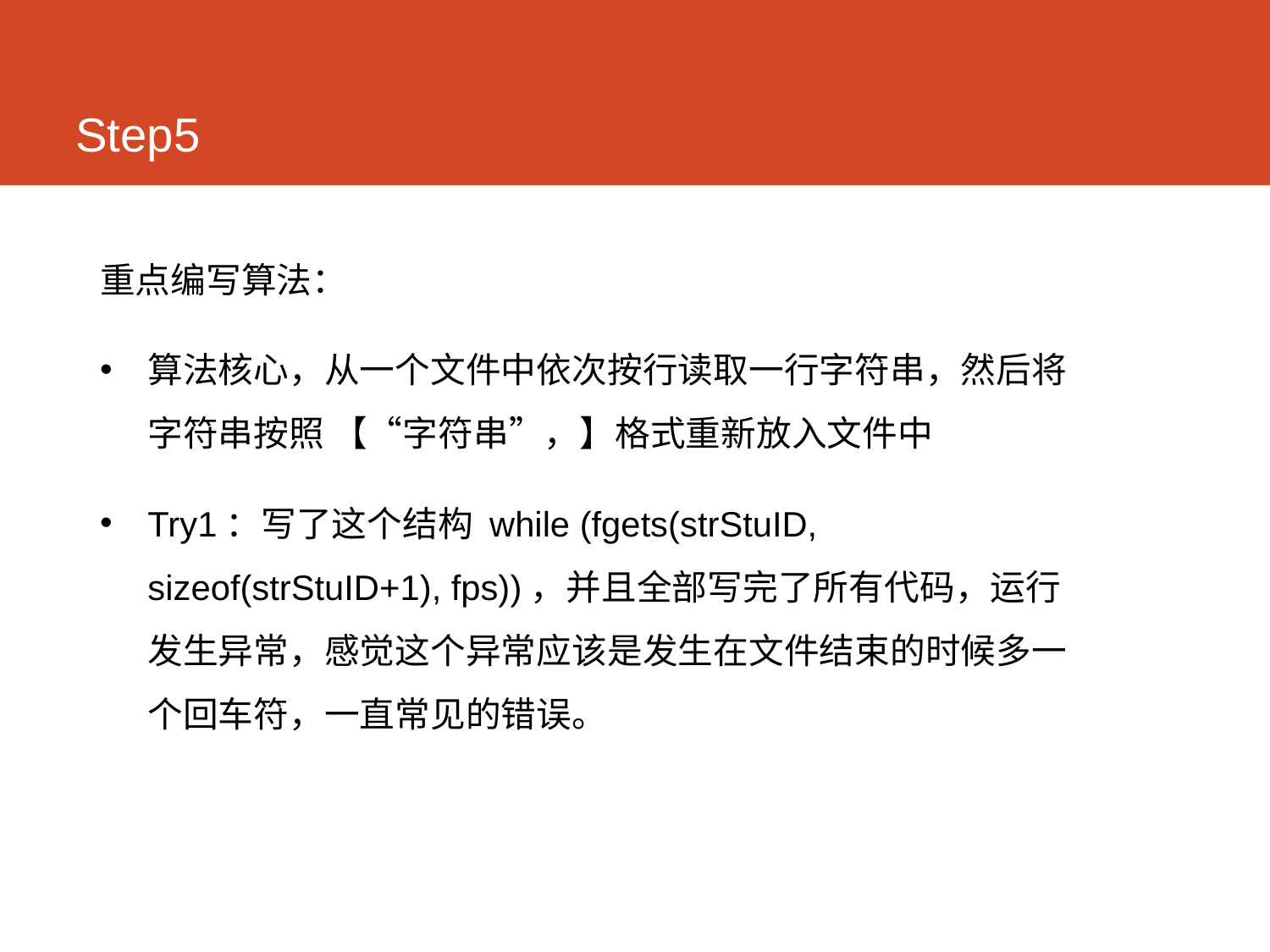

# Step5
重点编写算法：
算法核心，从一个文件中依次按行读取一行字符串，然后将字符串按照 【“字符串”，】格式重新放入文件中
Try1：写了这个结构 while (fgets(strStuID, sizeof(strStuID+1), fps))，并且全部写完了所有代码，运行发生异常，感觉这个异常应该是发生在文件结束的时候多一个回车符，一直常见的错误。